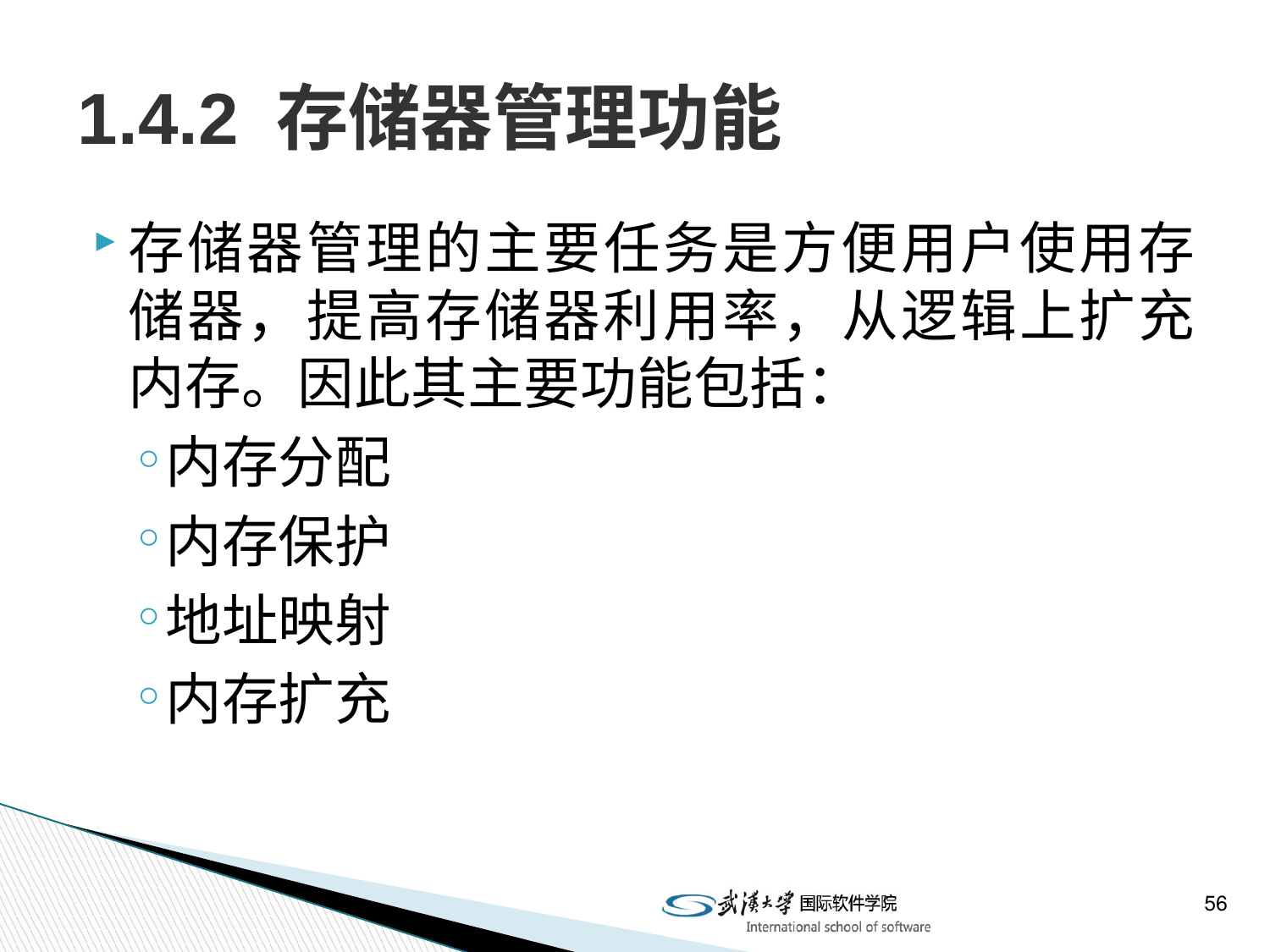

# 1.4.2 存储器管理功能
存储器管理的主要任务是方便用户使用存储器，提高存储器利用率，从逻辑上扩充内存。因此其主要功能包括：
内存分配
内存保护
地址映射
内存扩充